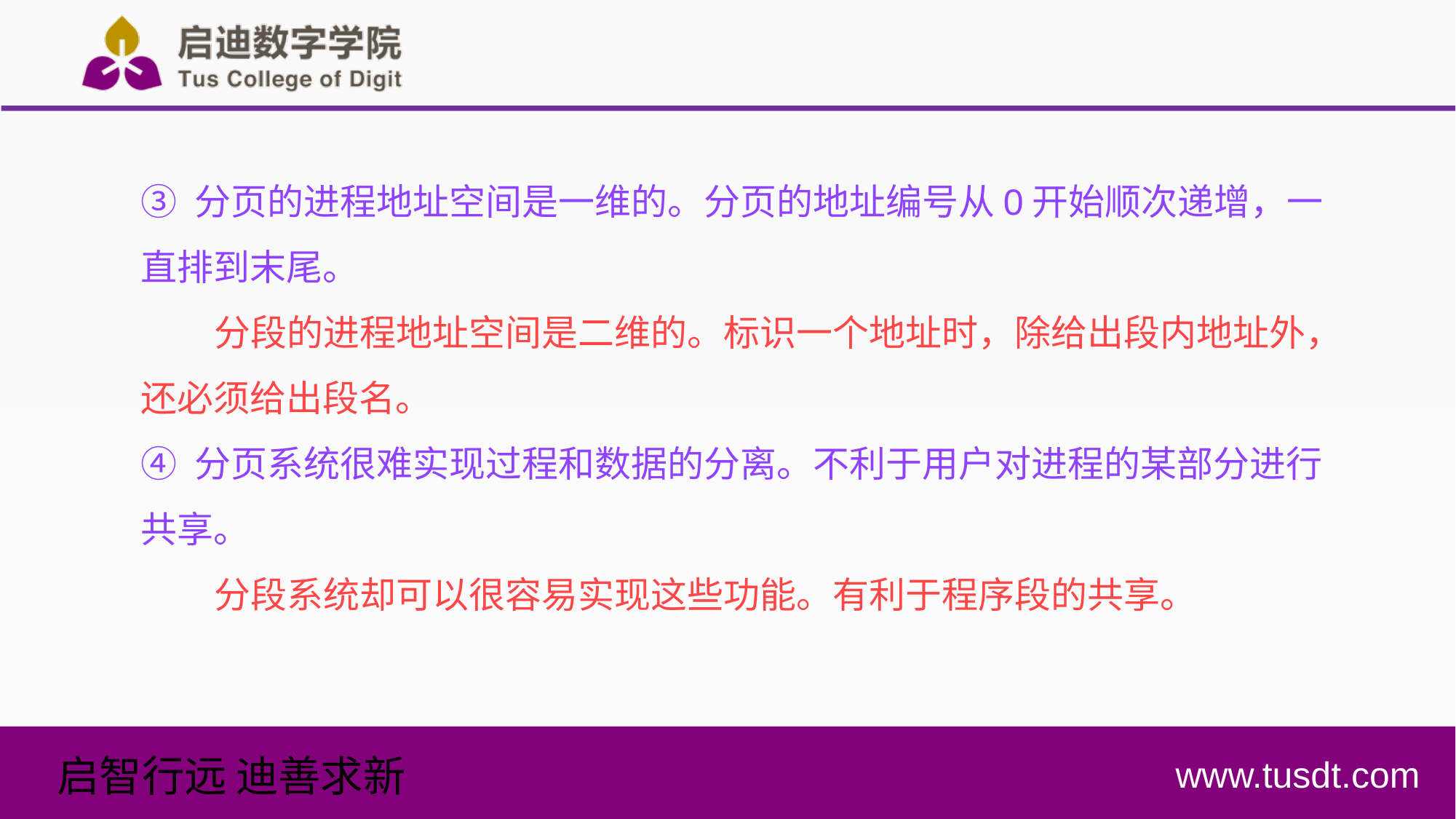

③ 分页的进程地址空间是一维的。分页的地址编号从0开始顺次递增，一直排到末尾。
分段的进程地址空间是二维的。标识一个地址时，除给出段内地址外，还必须给出段名。
④ 分页系统很难实现过程和数据的分离。不利于用户对进程的某部分进行共享。
分段系统却可以很容易实现这些功能。有利于程序段的共享。